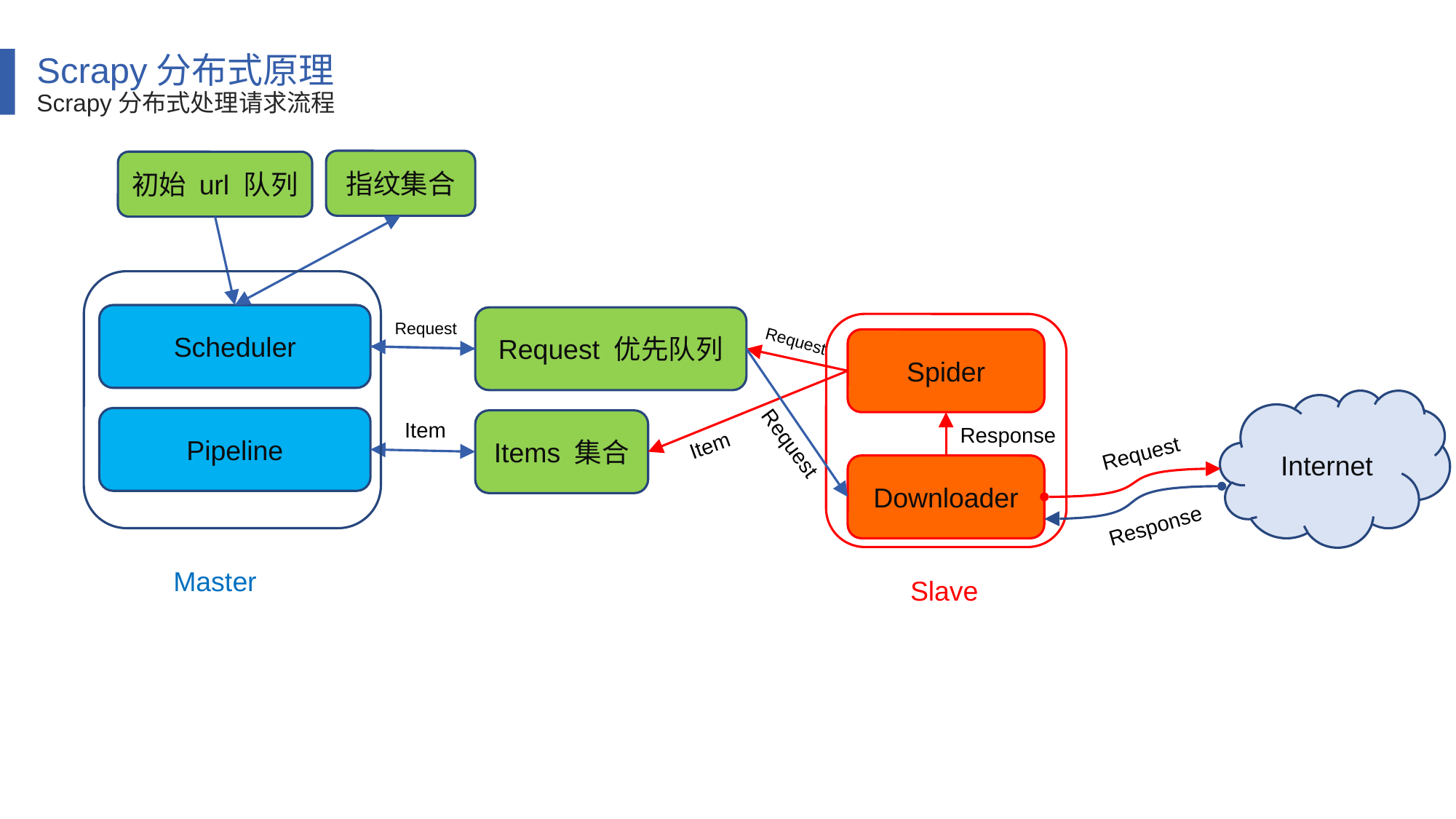

Scrapy分布式原理
Scrapy分布式处理请求流程
指纹集合
初始 url 队列

Scheduler
Request 优先队列
Request

Spider
Downloader
Request
Internet
Pipeline
Items 集合
Item
Response
Request
Item
Request
Response
Master
Slave